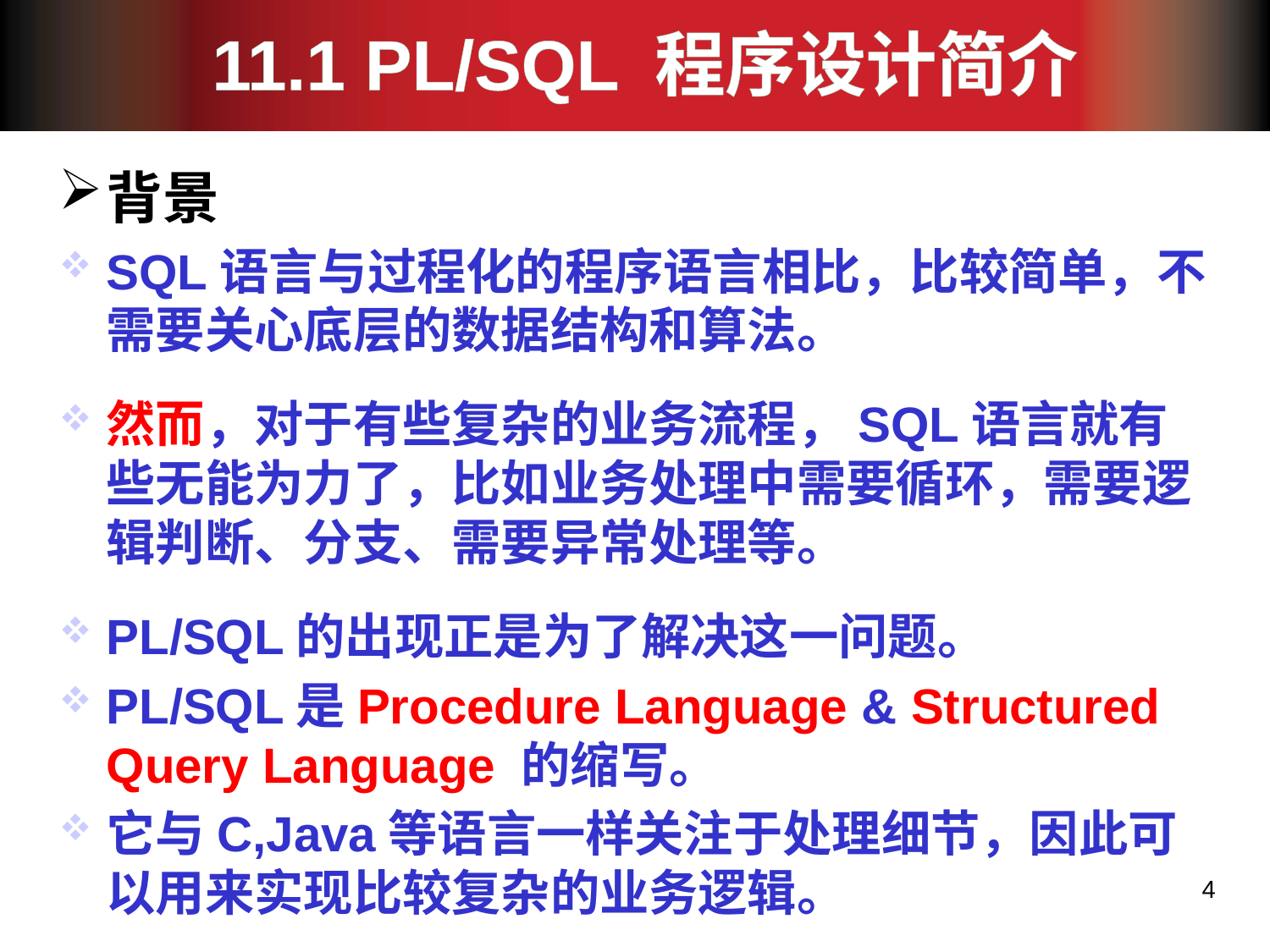

# 11.1 PL/SQL 程序设计简介
背景
SQL语言与过程化的程序语言相比，比较简单，不需要关心底层的数据结构和算法。

然而，对于有些复杂的业务流程，SQL语言就有些无能为力了，比如业务处理中需要循环，需要逻辑判断、分支、需要异常处理等。

PL/SQL的出现正是为了解决这一问题。
PL/SQL是Procedure Language & Structured Query Language 的缩写。
它与C,Java等语言一样关注于处理细节，因此可以用来实现比较复杂的业务逻辑。
4